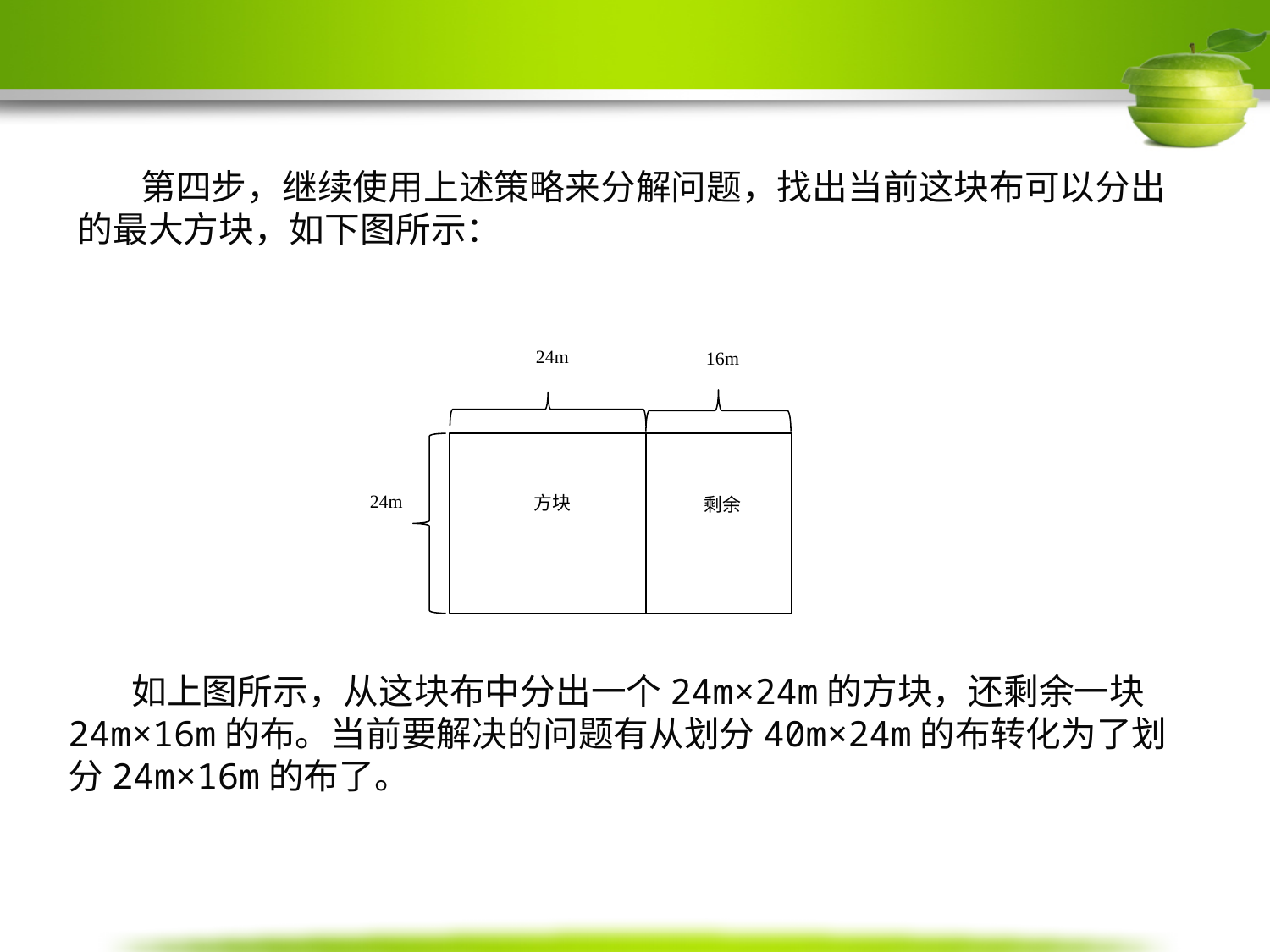

第四步，继续使用上述策略来分解问题，找出当前这块布可以分出的最大方块，如下图所示：

24m

16m

24m
方块
剩余
如上图所示，从这块布中分出一个24m×24m的方块，还剩余一块24m×16m的布。当前要解决的问题有从划分40m×24m的布转化为了划分24m×16m的布了。